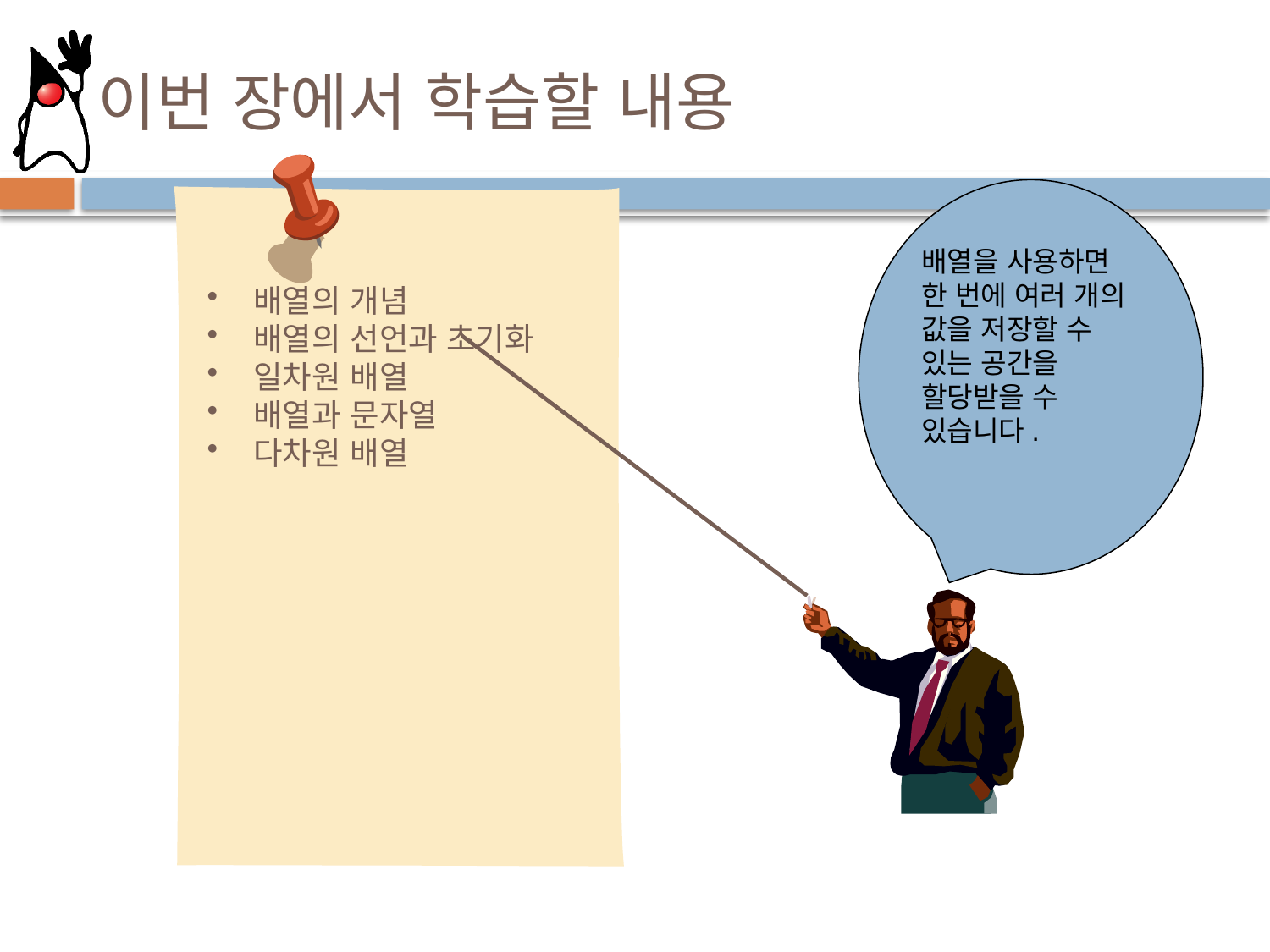

# 이번 장에서 학습할 내용

배열을 사용하면 한 번에 여러 개의 값을 저장할 수 있는 공간을 할당받을 수 있습니다.
 배열의 개념
 배열의 선언과 초기화
 일차원 배열
 배열과 문자열
 다차원 배열